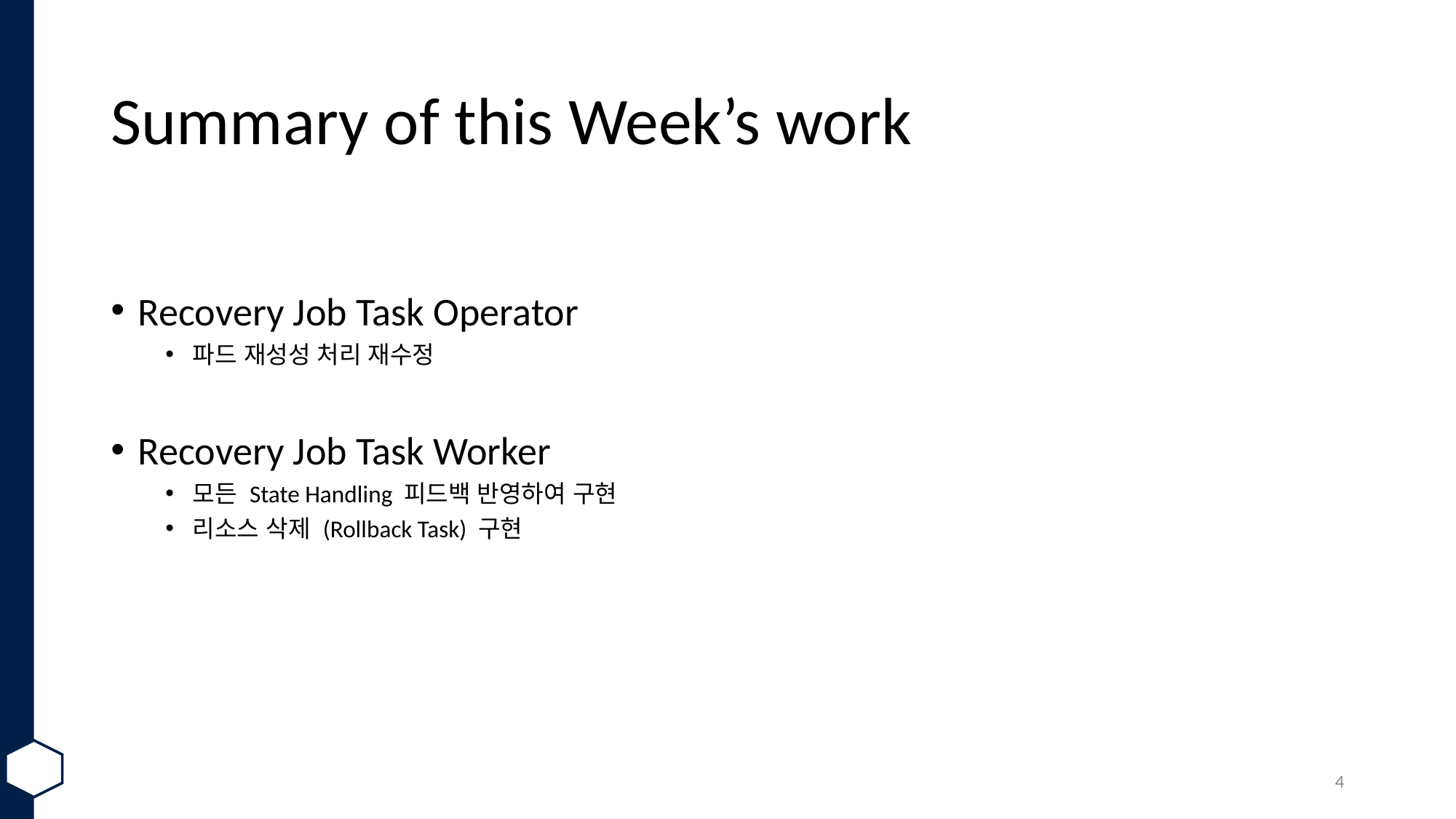

# Summary of this Week’s work
Recovery Job Task Operator
파드 재성성 처리 재수정

Recovery Job Task Worker
모든 State Handling 피드백 반영하여 구현
리소스 삭제 (Rollback Task) 구현
4